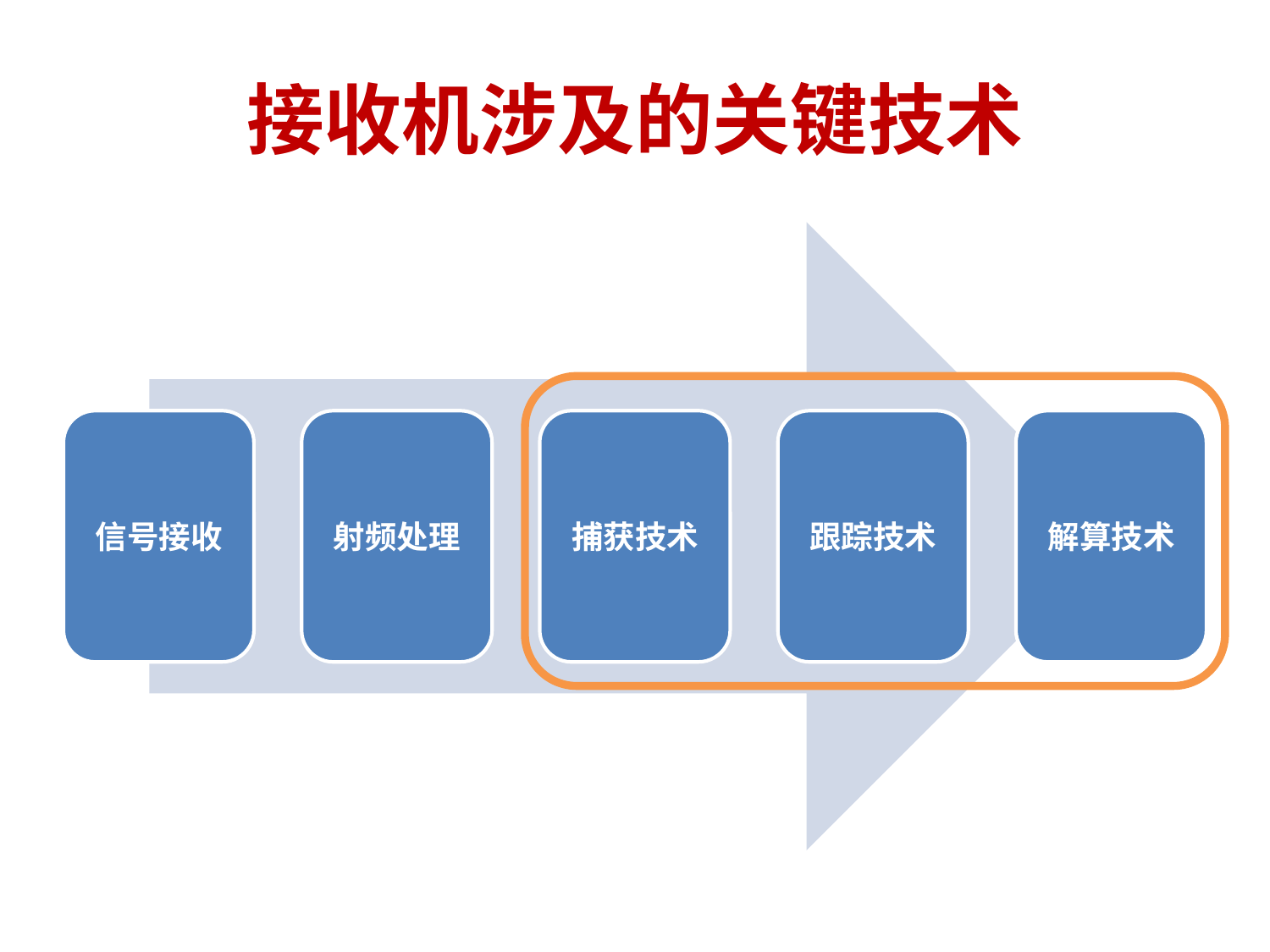

# 接收机涉及的关键技术
信号接收
射频处理
捕获技术
解算技术
跟踪技术